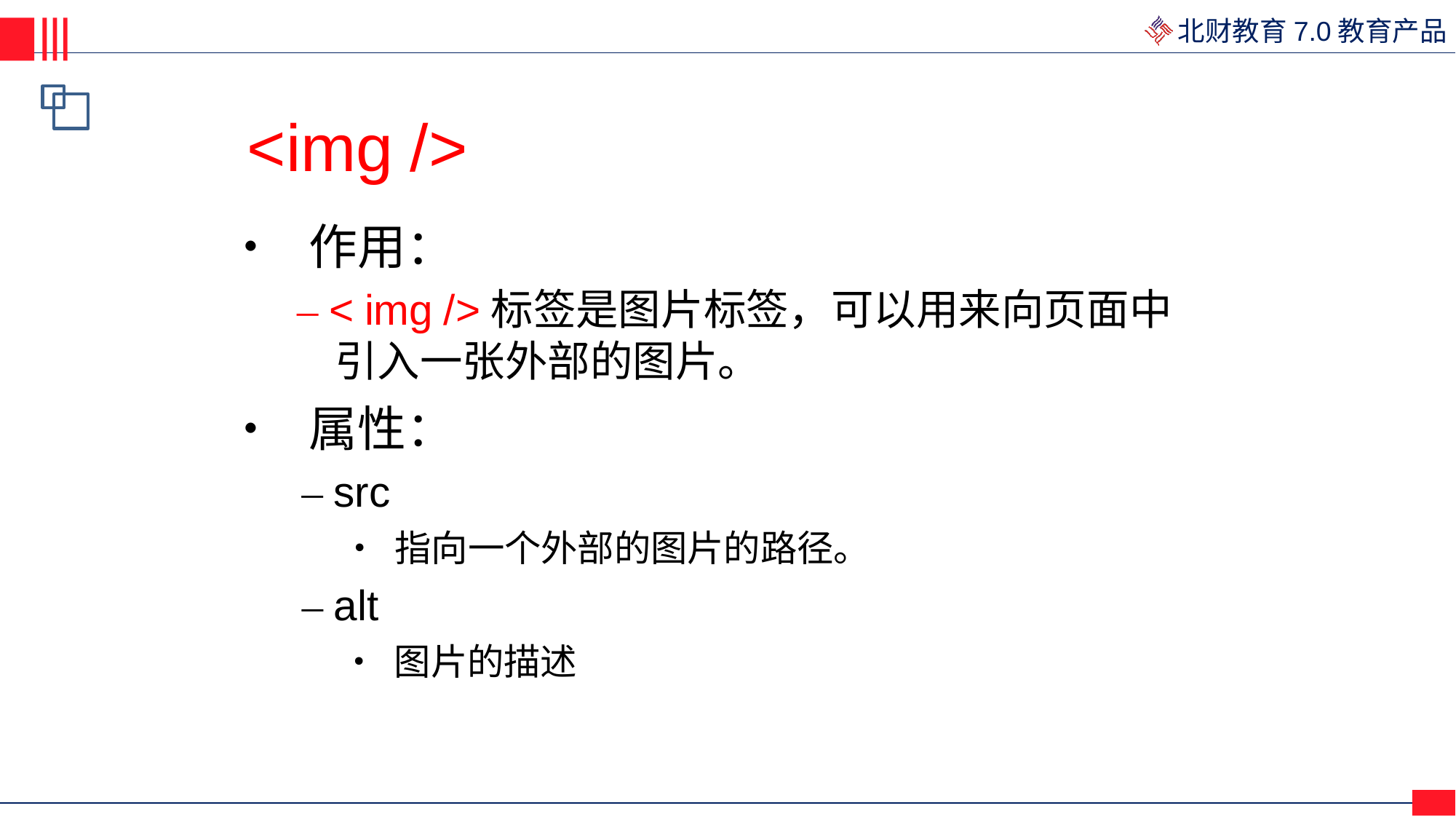

<img />
•  作用：
– < img />标签是图片标签，可以用来向页面中
引入一张外部的图片。
•  属性：
– src
• 指向一个外部的图片的路径。
– alt
• 图片的描述